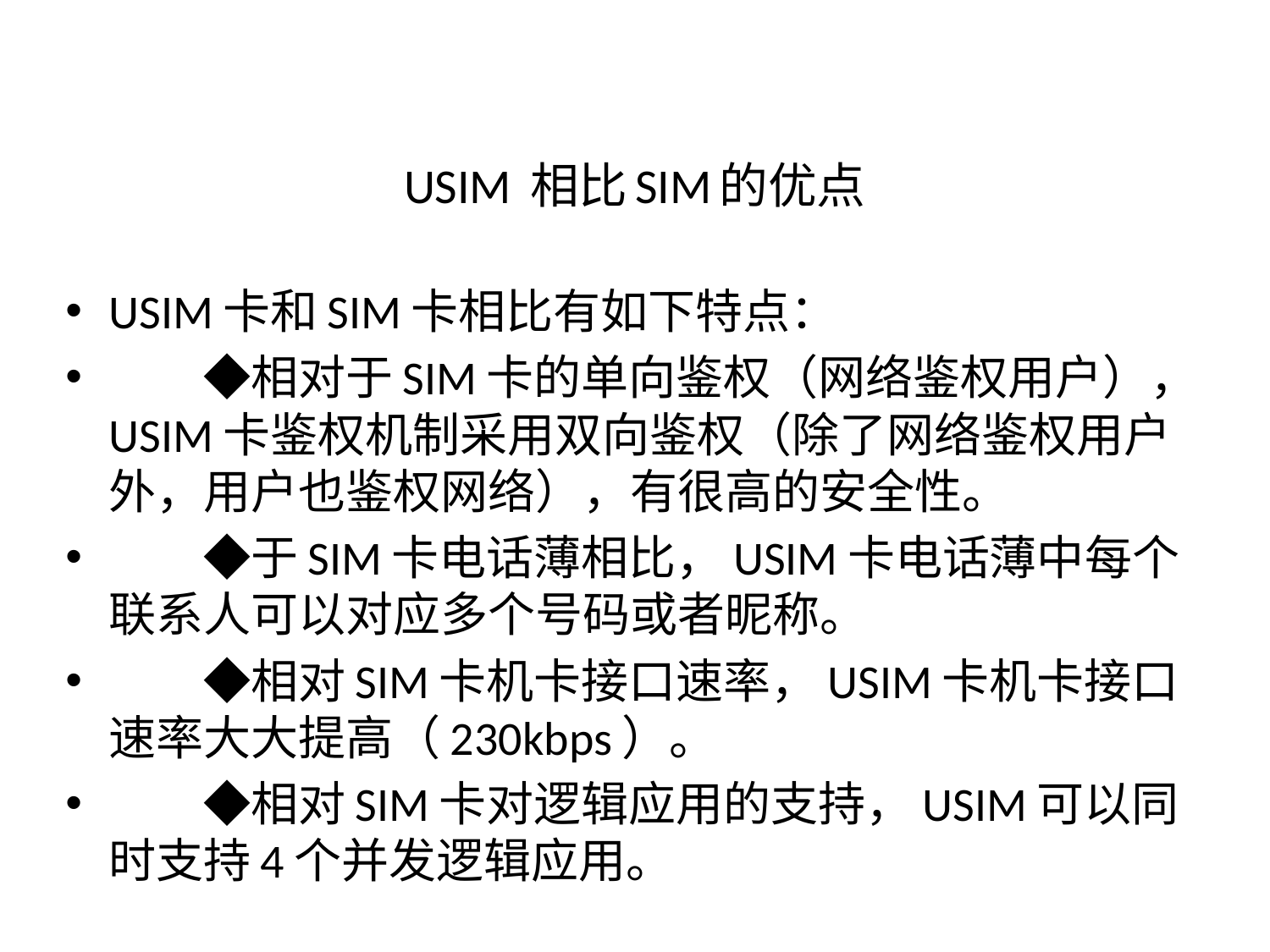

# USIM 相比SIM的优点
USIM卡和SIM卡相比有如下特点：
　　◆相对于SIM卡的单向鉴权（网络鉴权用户），USIM卡鉴权机制采用双向鉴权（除了网络鉴权用户外，用户也鉴权网络），有很高的安全性。
　　◆于SIM卡电话薄相比，USIM卡电话薄中每个联系人可以对应多个号码或者昵称。
　　◆相对SIM卡机卡接口速率，USIM卡机卡接口速率大大提高（230kbps）。
　　◆相对SIM卡对逻辑应用的支持，USIM可以同时支持4个并发逻辑应用。